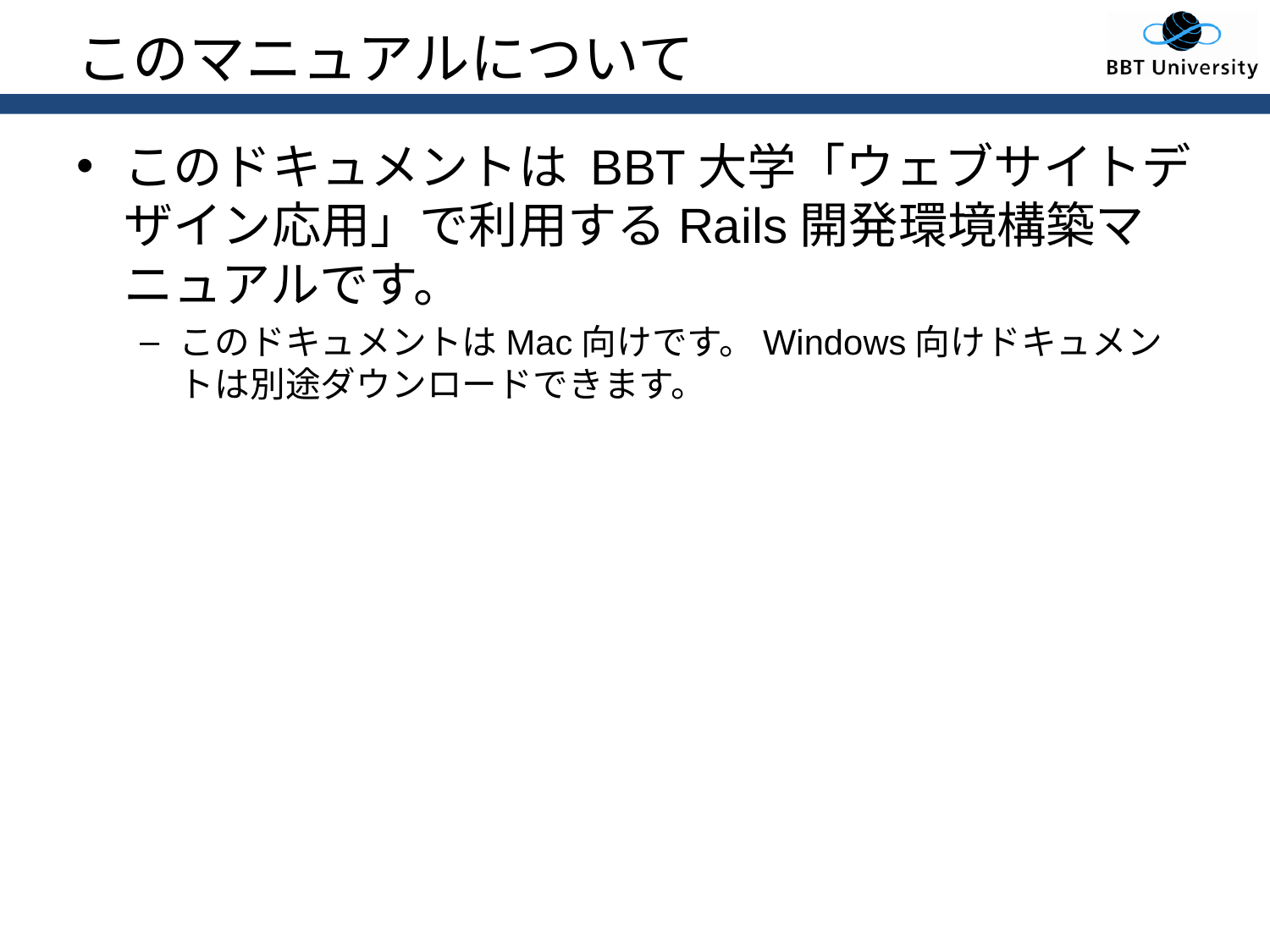

# このマニュアルについて
このドキュメントは BBT大学「ウェブサイトデザイン応用」で利用するRails開発環境構築マニュアルです。
このドキュメントはMac向けです。Windows向けドキュメントは別途ダウンロードできます。